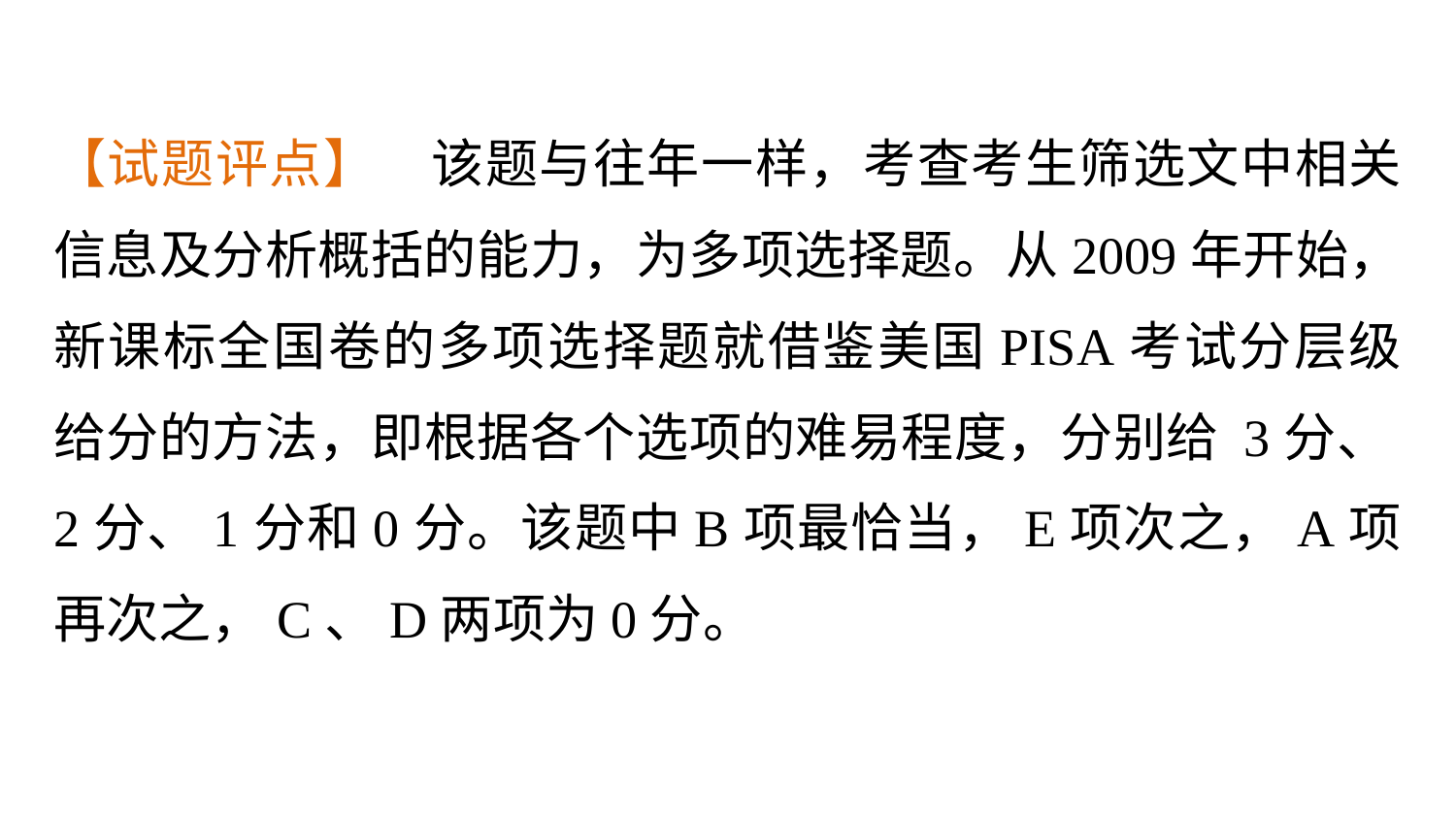

【试题评点】　该题与往年一样，考查考生筛选文中相关信息及分析概括的能力，为多项选择题。从2009年开始，新课标全国卷的多项选择题就借鉴美国PISA考试分层级给分的方法，即根据各个选项的难易程度，分别给 3分、2分、1分和0分。该题中B项最恰当，E项次之，A项再次之，C、D两项为0分。